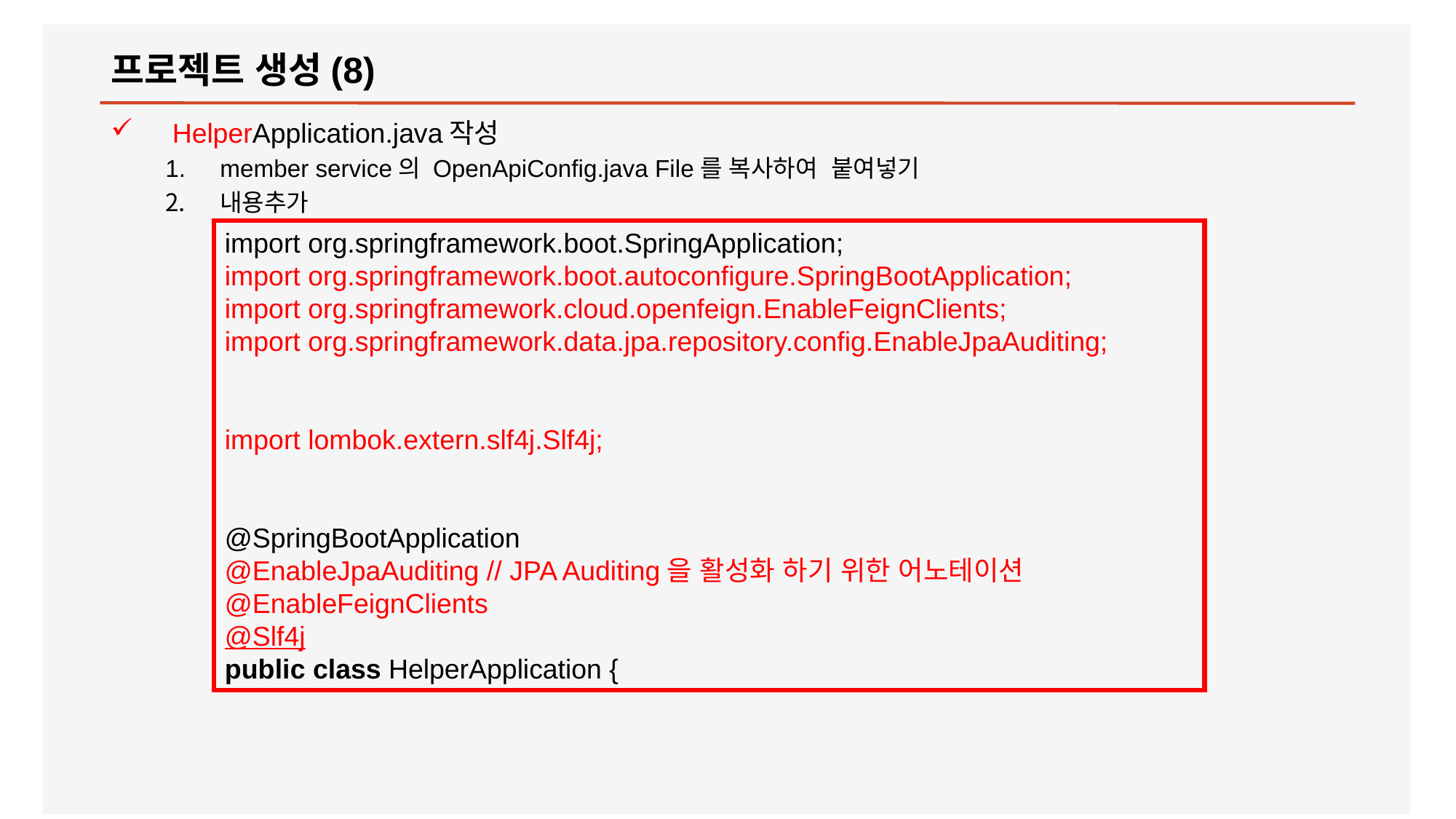

# 프로젝트 생성(8)
HelperApplication.java작성
member service의 OpenApiConfig.java File를 복사하여  붙여넣기
내용추가

import org.springframework.boot.SpringApplication;
import org.springframework.boot.autoconfigure.SpringBootApplication;
import org.springframework.cloud.openfeign.EnableFeignClients;
import org.springframework.data.jpa.repository.config.EnableJpaAuditing;

import lombok.extern.slf4j.Slf4j;

@SpringBootApplication
@EnableJpaAuditing // JPA Auditing을 활성화 하기 위한 어노테이션
@EnableFeignClients
@Slf4j
public class HelperApplication {